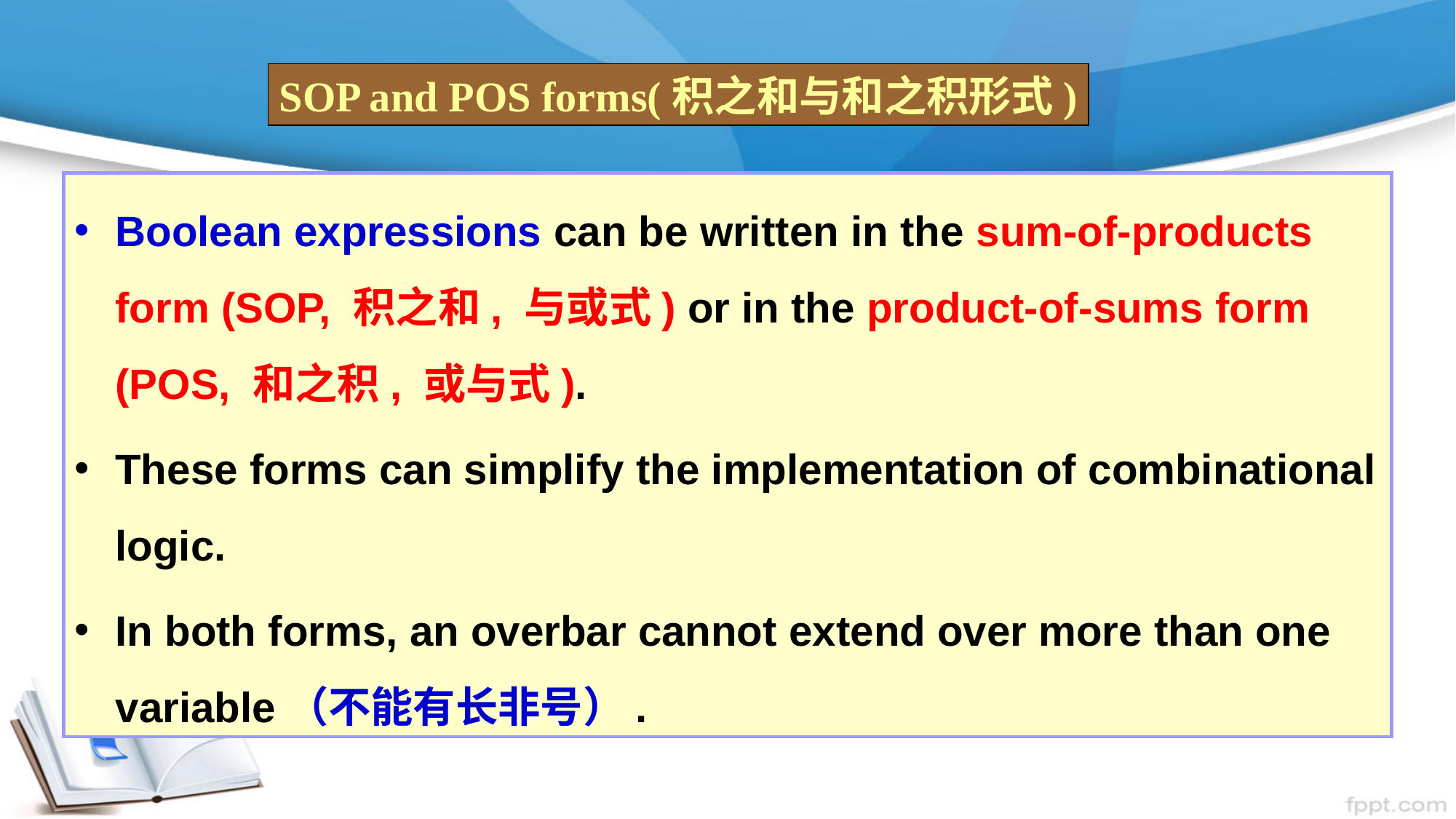

SOP and POS forms(积之和与和之积形式)
Boolean expressions can be written in the sum-of-products form (SOP, 积之和, 与或式) or in the product-of-sums form (POS, 和之积, 或与式).
These forms can simplify the implementation of combinational logic.
In both forms, an overbar cannot extend over more than one variable（不能有长非号）.